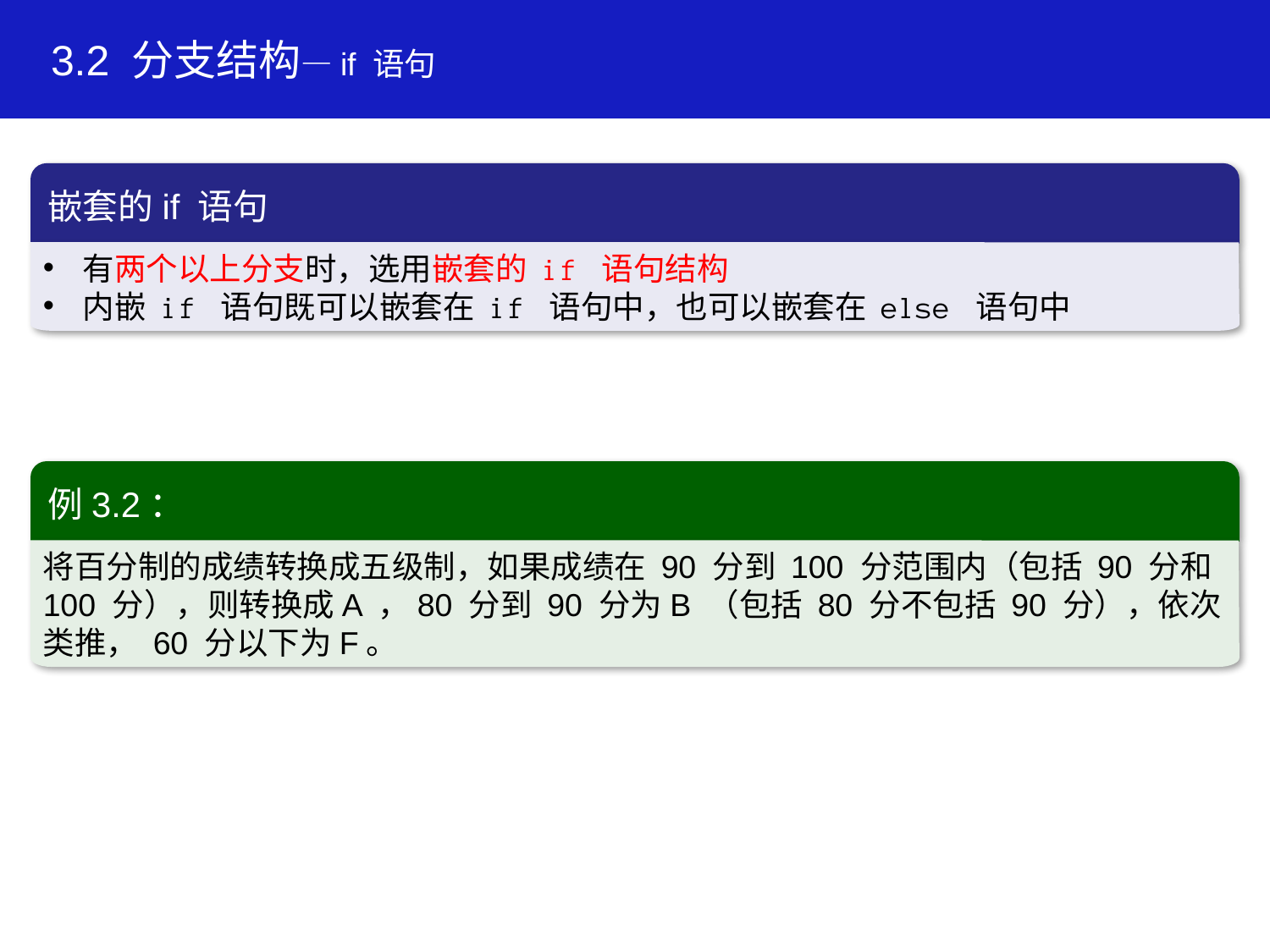

# 3.2 分支结构—if 语句
嵌套的if 语句
有两个以上分支时，选用嵌套的 if 语句结构
内嵌 if 语句既可以嵌套在 if 语句中，也可以嵌套在 else 语句中
例3.2：
将百分制的成绩转换成五级制，如果成绩在 90 分到 100 分范围内（包括 90 分和100 分），则转换成A ，80 分到 90 分为B （包括 80 分不包括 90 分），依次类推， 60 分以下为F。
13